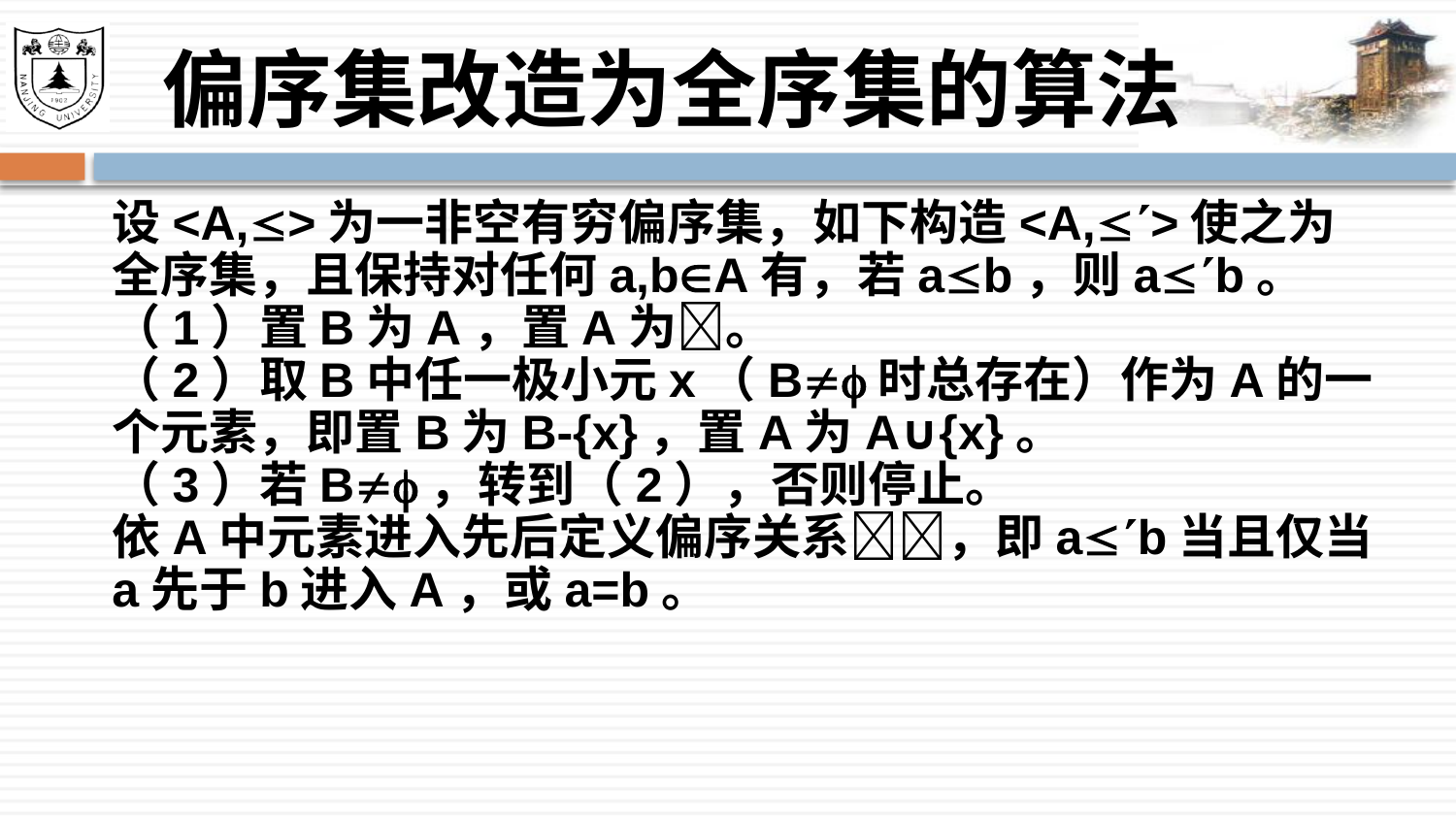

# 偏序集改造为全序集的算法
设<A,≤>为一非空有穷偏序集，如下构造<A,≤′>使之为全序集，且保持对任何a,b∈A有，若a≤b，则a≤′b。
（1）置B为A，置A为φ。
（2）取B中任一极小元x（B≠φ时总存在）作为A的一个元素，即置B为B-{x}，置A为A∪{x}。
（3）若B≠φ，转到（2），否则停止。
依A中元素进入先后定义偏序关系≤′，即a≤′b当且仅当a先于b进入A，或a=b。